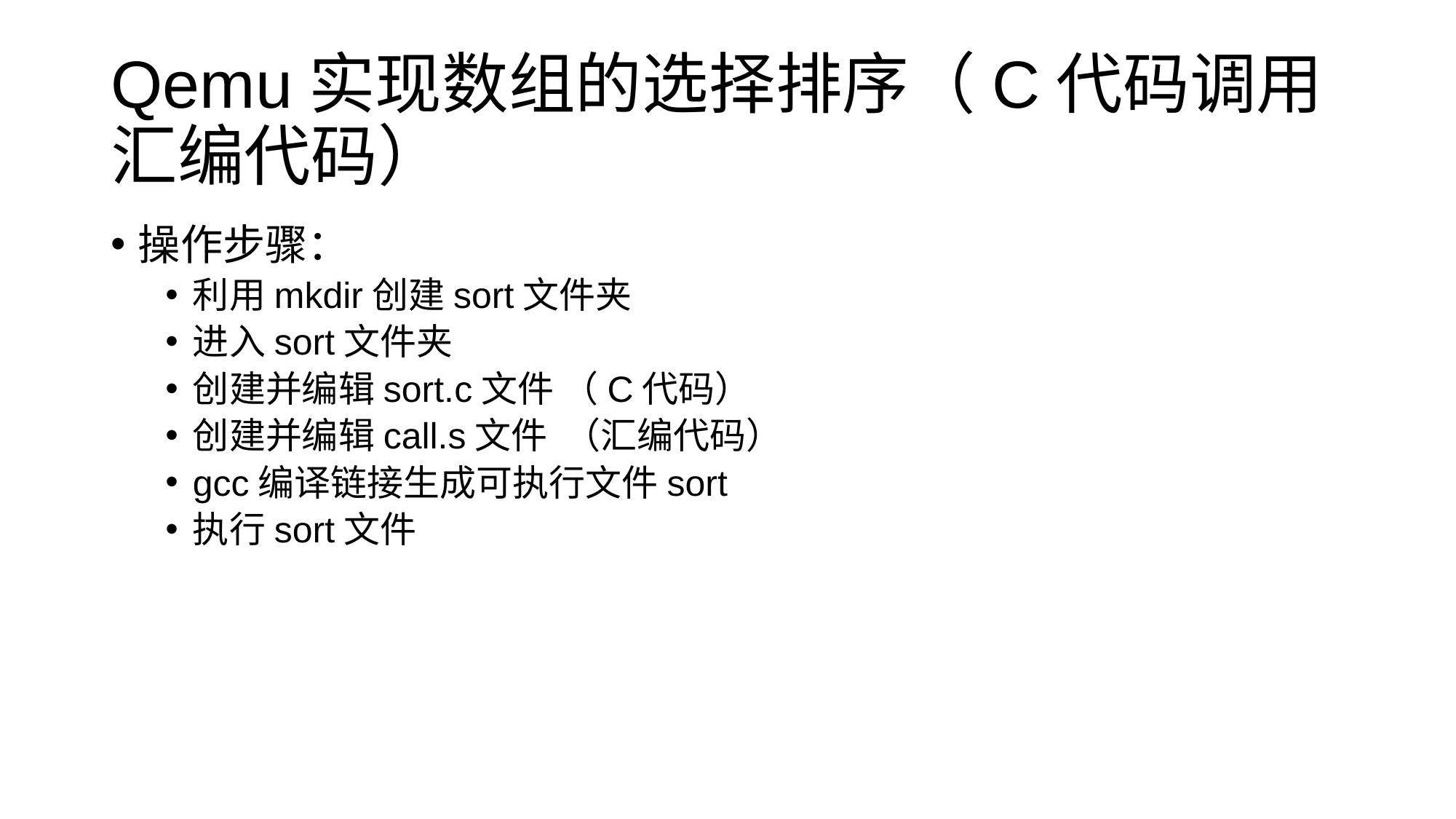

# Qemu实现数组的选择排序（C代码调用汇编代码）
操作步骤：
利用mkdir创建sort文件夹
进入sort文件夹
创建并编辑sort.c文件 （C代码）
创建并编辑call.s文件  （汇编代码）
gcc编译链接生成可执行文件sort
执行sort文件